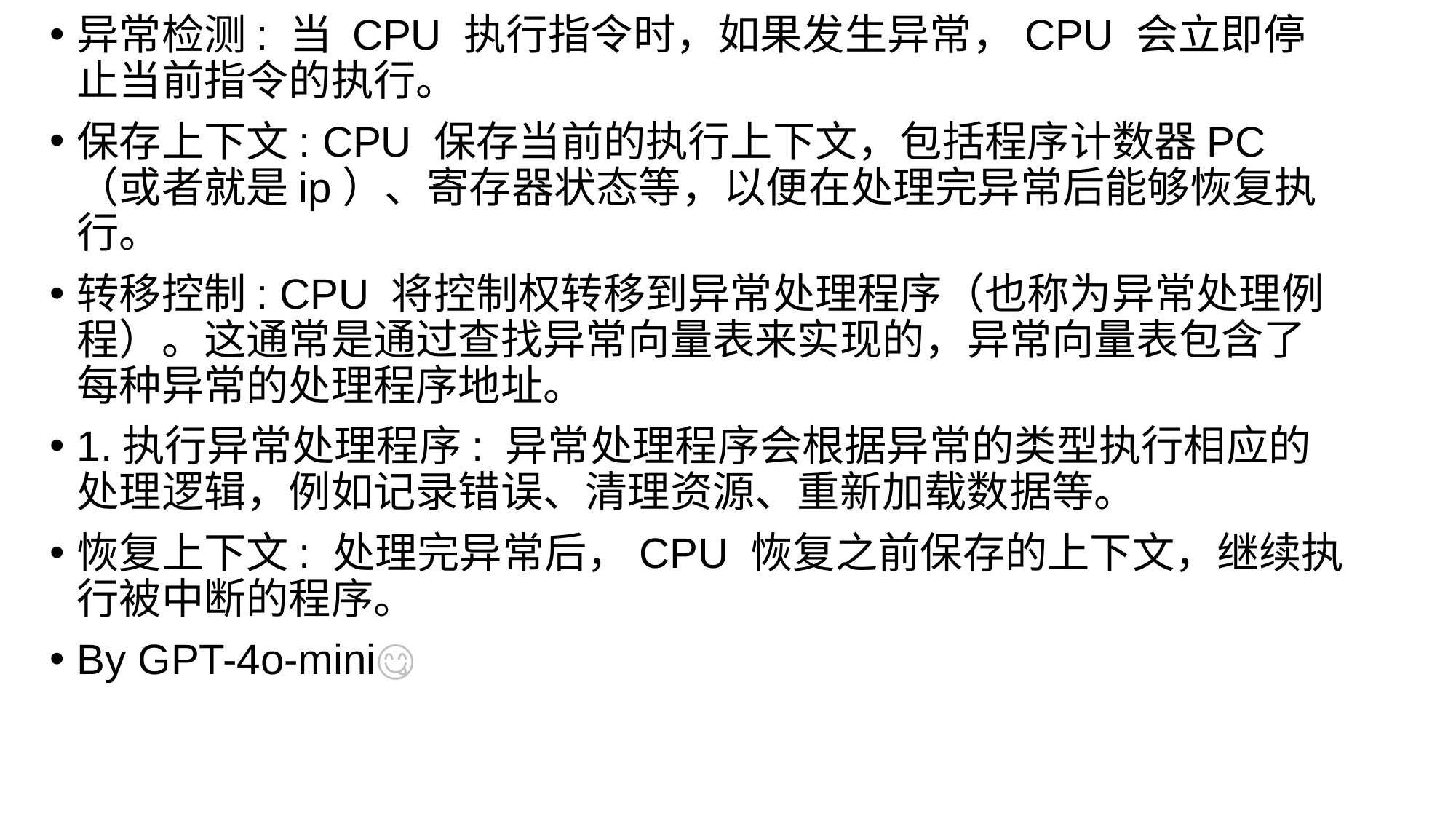

异常检测: 当 CPU 执行指令时，如果发生异常，CPU 会立即停止当前指令的执行。
保存上下文: CPU 保存当前的执行上下文，包括程序计数器PC（或者就是ip）、寄存器状态等，以便在处理完异常后能够恢复执行。
转移控制: CPU 将控制权转移到异常处理程序（也称为异常处理例程）。这通常是通过查找异常向量表来实现的，异常向量表包含了每种异常的处理程序地址。
1.执行异常处理程序: 异常处理程序会根据异常的类型执行相应的处理逻辑，例如记录错误、清理资源、重新加载数据等。
恢复上下文: 处理完异常后，CPU 恢复之前保存的上下文，继续执行被中断的程序。
By GPT-4o-mini😋